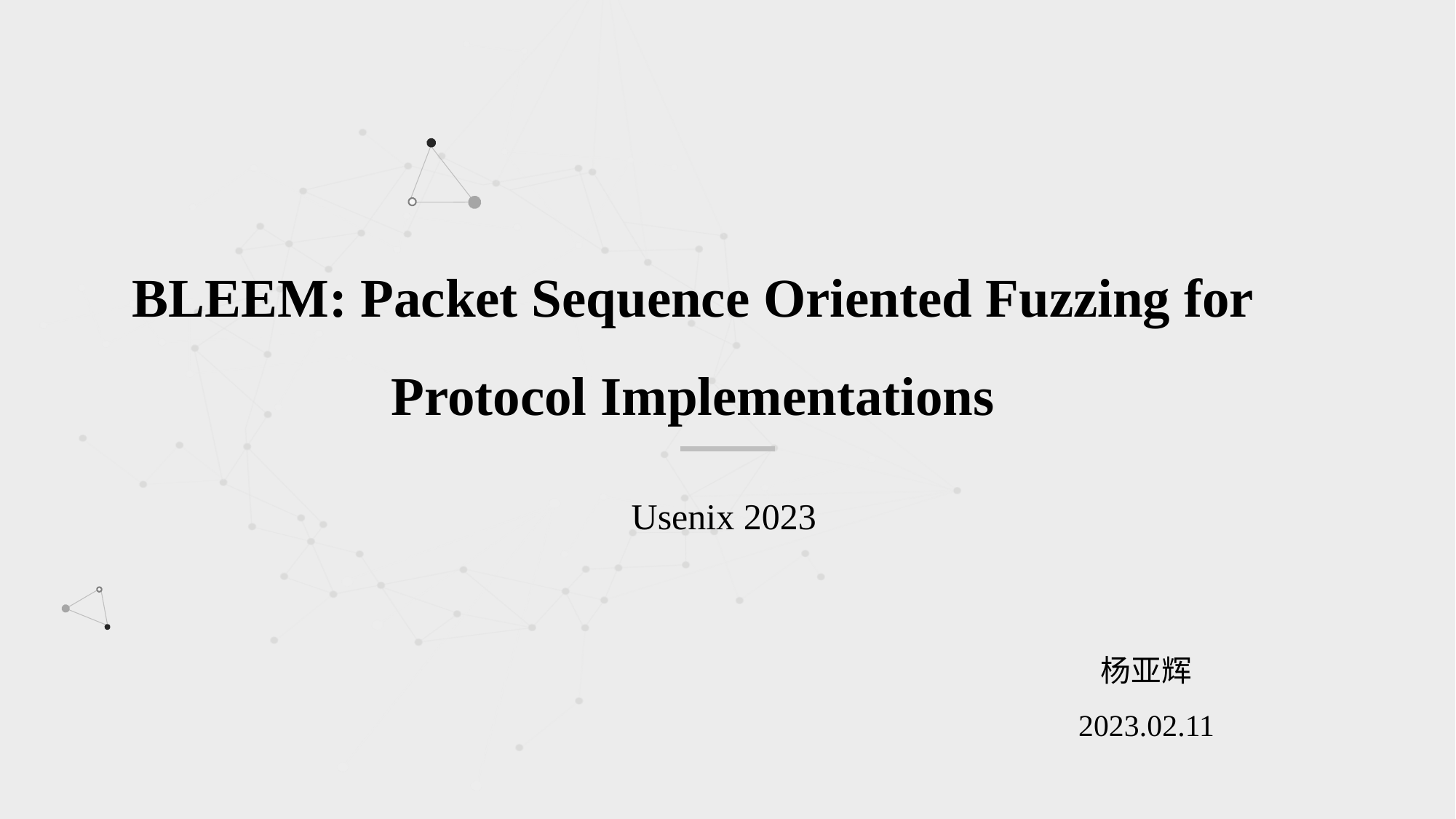

BLEEM: Packet Sequence Oriented Fuzzing for Protocol Implementations
Usenix 2023

杨亚辉
2023.02.11